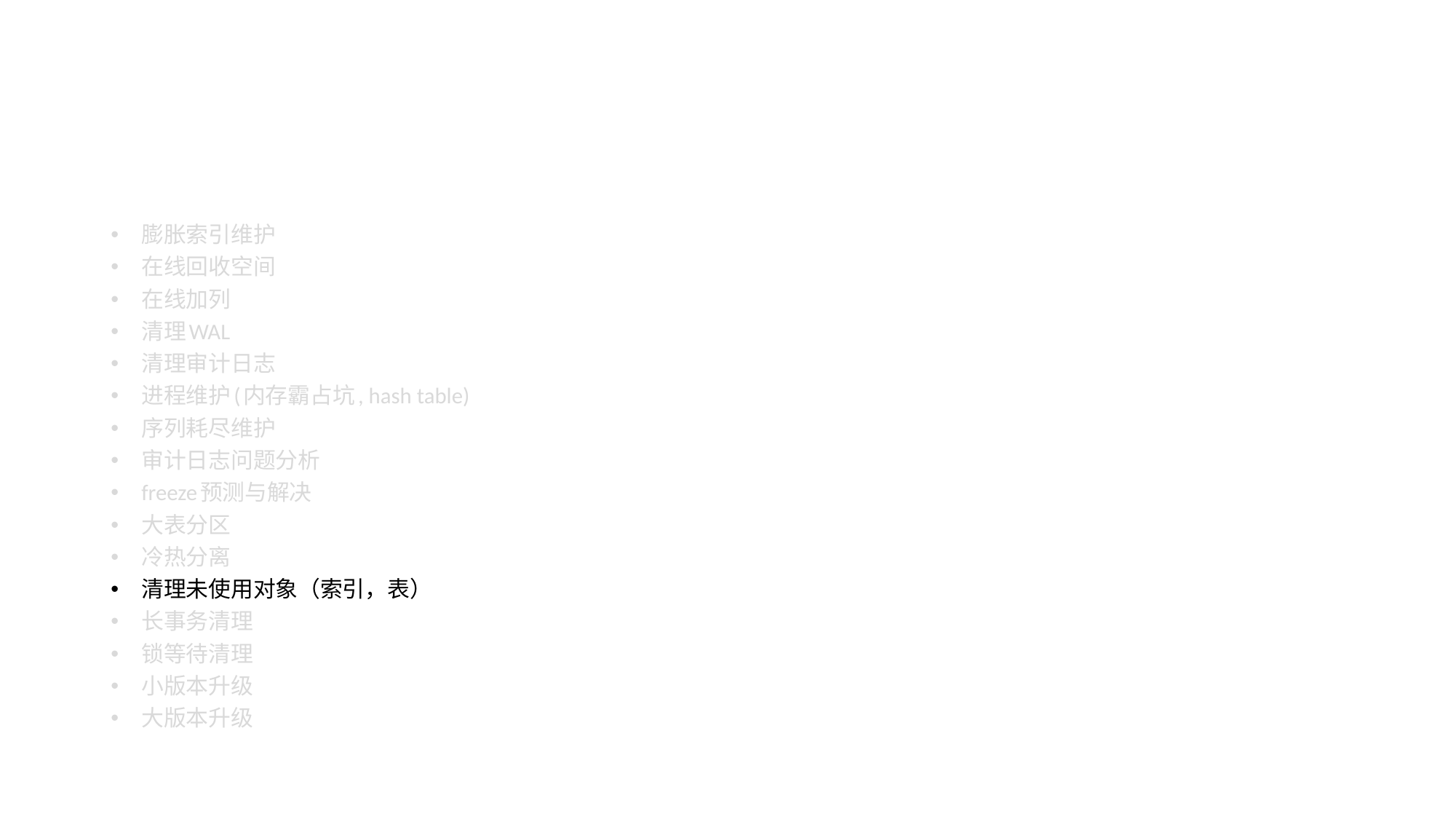

#
膨胀索引维护
在线回收空间
在线加列
清理WAL
清理审计日志
进程维护(内存霸占坑, hash table)
序列耗尽维护
审计日志问题分析
freeze预测与解决
大表分区
冷热分离
清理未使用对象（索引，表）
长事务清理
锁等待清理
小版本升级
大版本升级